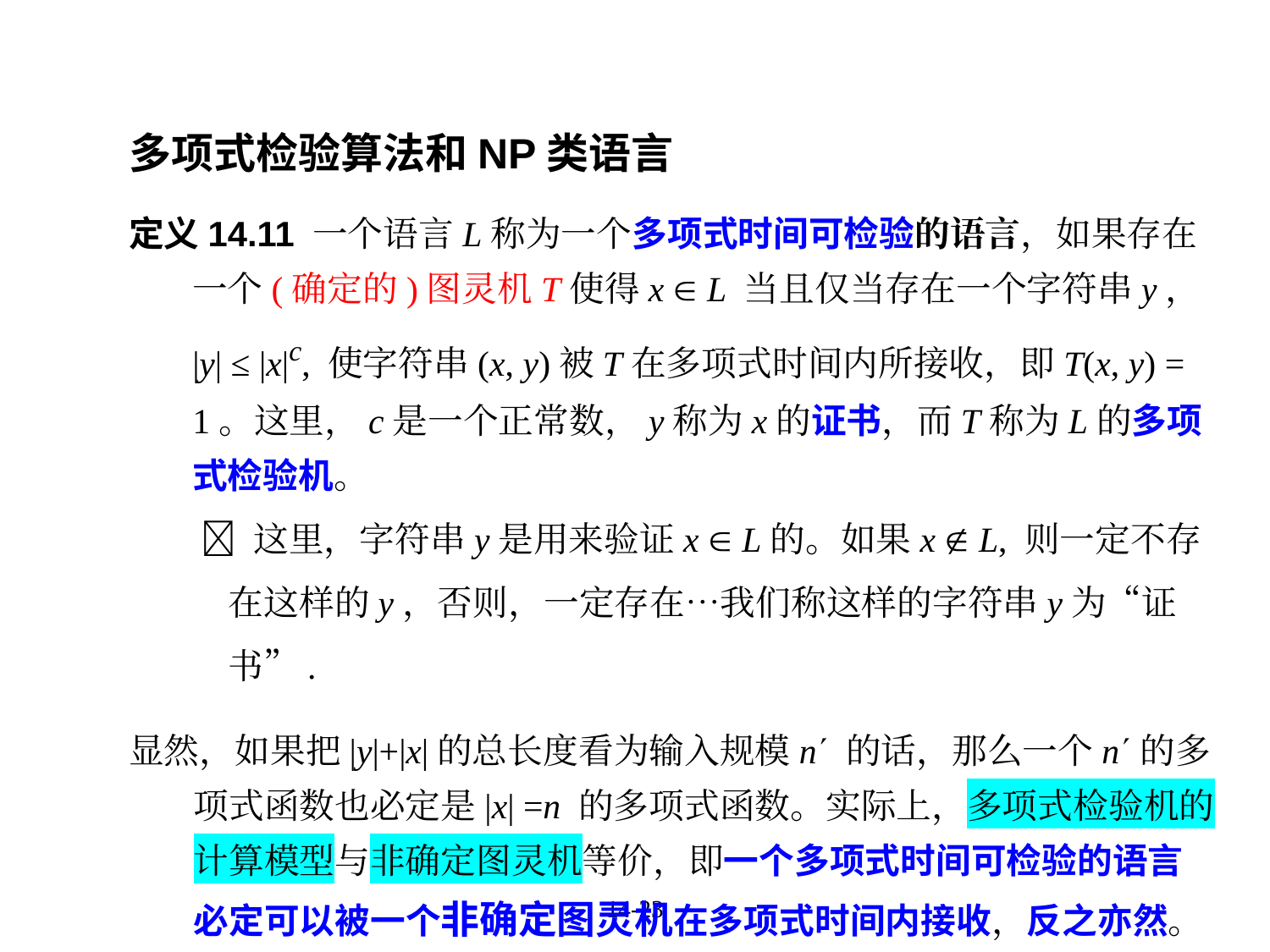

多项式检验算法和NP类语言
定义14.11 一个语言L称为一个多项式时间可检验的语言，如果存在一个(确定的)图灵机T使得x ∈ L 当且仅当存在一个字符串y，|y| ≤ |x|c, 使字符串(x, y)被T在多项式时间内所接收，即T(x, y) = 1。这里，c是一个正常数，y称为x的证书，而T称为L的多项式检验机。
 • 这里，字符串y是用来验证x ∈ L的。如果x ∉ L, 则一定不存在这样的y，否则，一定存在…我们称这样的字符串y为“证书”.

显然，如果把|y|+|x|的总长度看为输入规模n′ 的话，那么一个n′的多项式函数也必定是|x| =n 的多项式函数。实际上，多项式检验机的计算模型与非确定图灵机等价，即一个多项式时间可检验的语言必定可以被一个非确定图灵机在多项式时间内接收，反之亦然。我们略去证明。由于等价，一个NP类语言L也就是一个多项式时间可检验的语言，反之亦然。
14-23